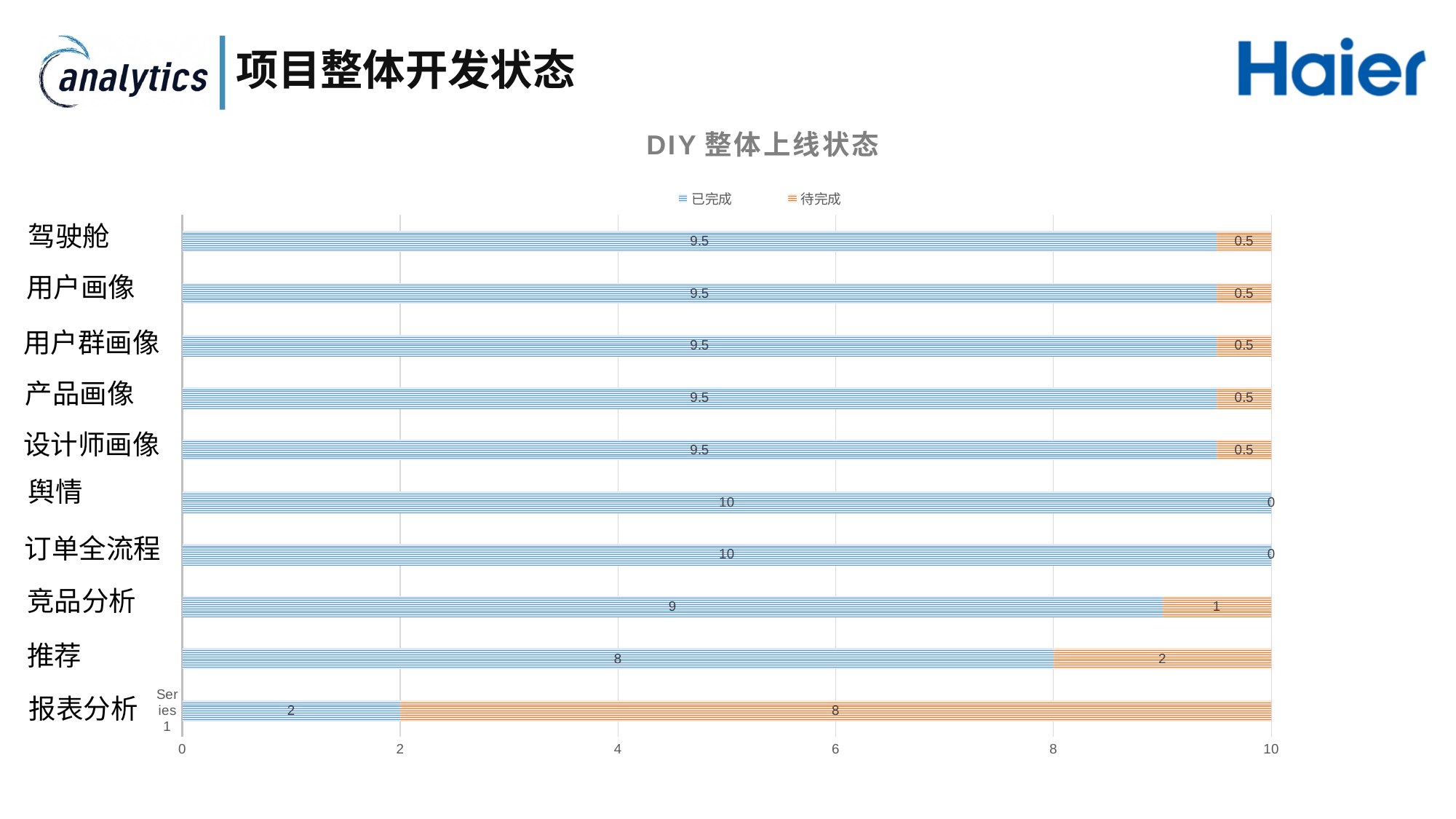

# 项目整体开发状态

### Chart: DIY整体上线状态

| Category | 已完成 | 待完成 |
|---|---|---|
|  | 2.0 | 8.0 |
|  | 8.0 | 2.0 |
|  | 9.0 | 1.0 |
|  | 10.0 | 0.0 |
|  | 10.0 | 0.0 |
|  | 9.5 | 0.5 |
|  | 9.5 | 0.5 |
|  | 9.5 | 0.5 |
|  | 9.5 | 0.5 |
|  | 9.5 | 0.5 |
驾驶舱
用户画像
用户群画像
产品画像
设计师画像
舆情
订单全流程
竞品分析
推荐
报表分析